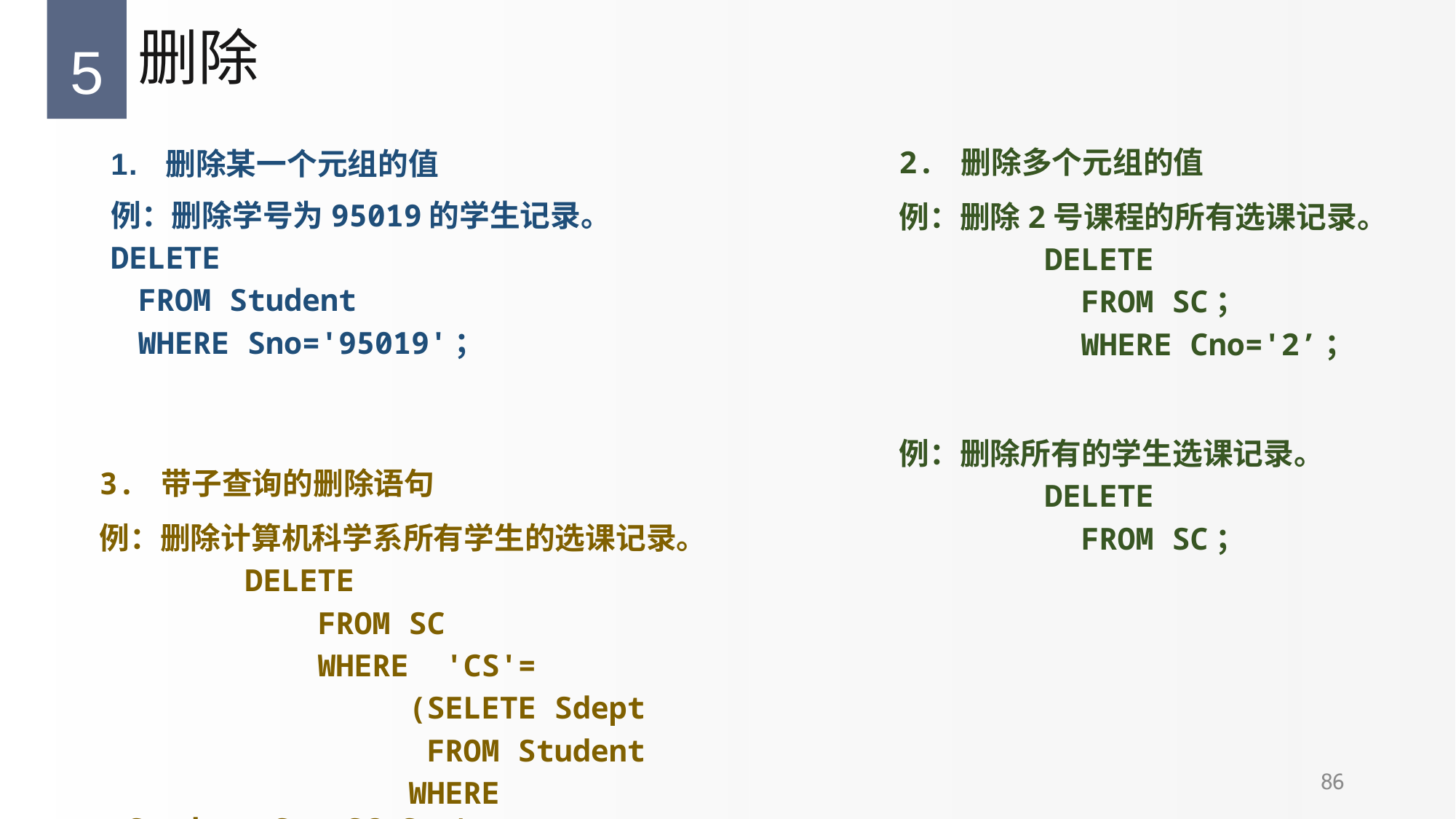

# 删除
2. 删除多个元组的值
例：删除2号课程的所有选课记录。
        DELETE
          FROM SC；
          WHERE Cno='2’；

例：删除所有的学生选课记录。
        DELETE
          FROM SC；
删除某一个元组的值
例：删除学号为95019的学生记录。
DELETE
	FROM Student
	WHERE Sno='95019'；
3. 带子查询的删除语句
例：删除计算机科学系所有学生的选课记录。
        DELETE
            FROM SC
            WHERE  'CS'=
                 (SELETE Sdept
                  FROM Student
                 WHERE  Student.Sno=SC.Sno)；
86